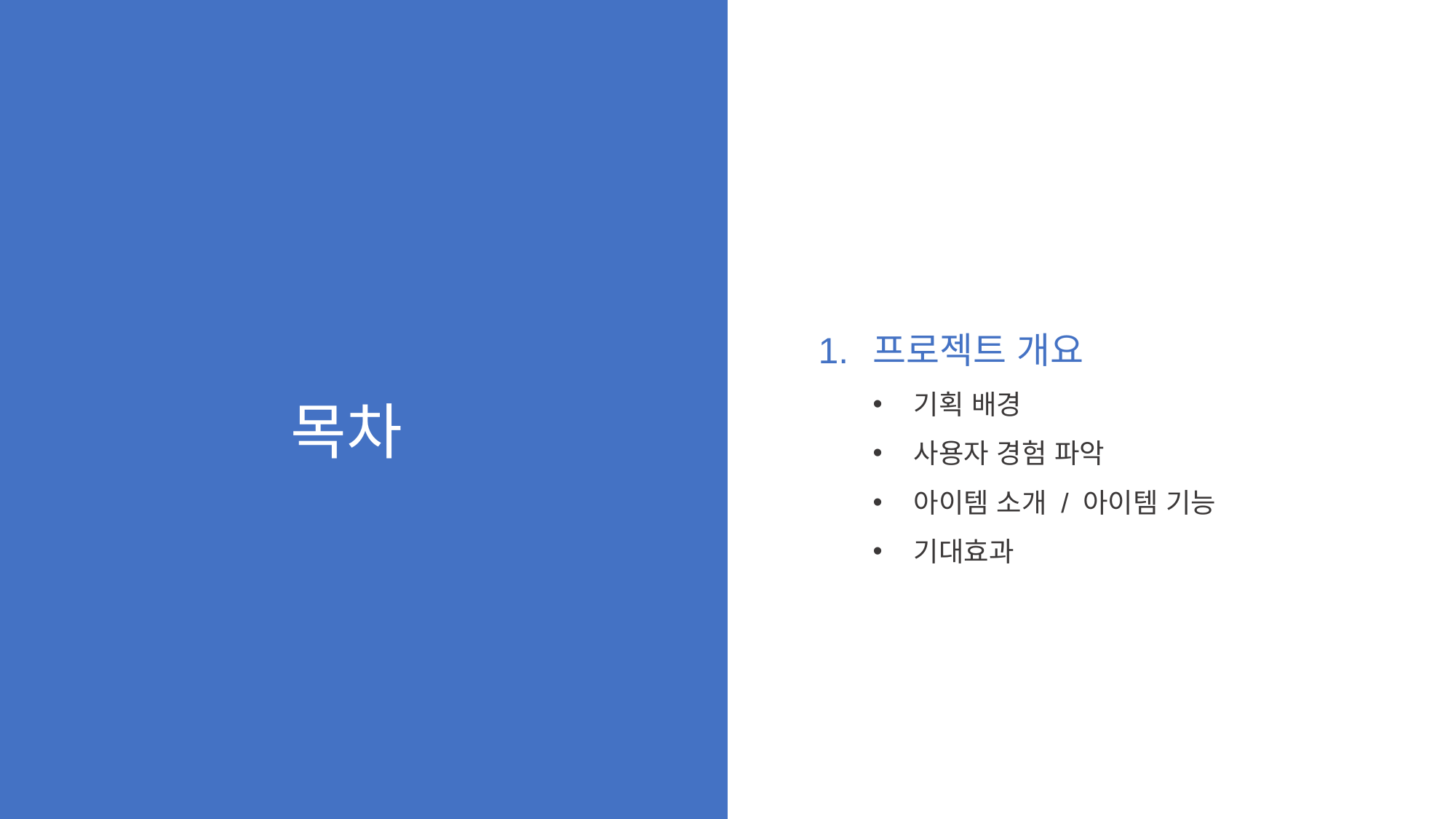

프로젝트 개요
기획 배경
사용자 경험 파악
아이템 소개 / 아이템 기능
기대효과
목차